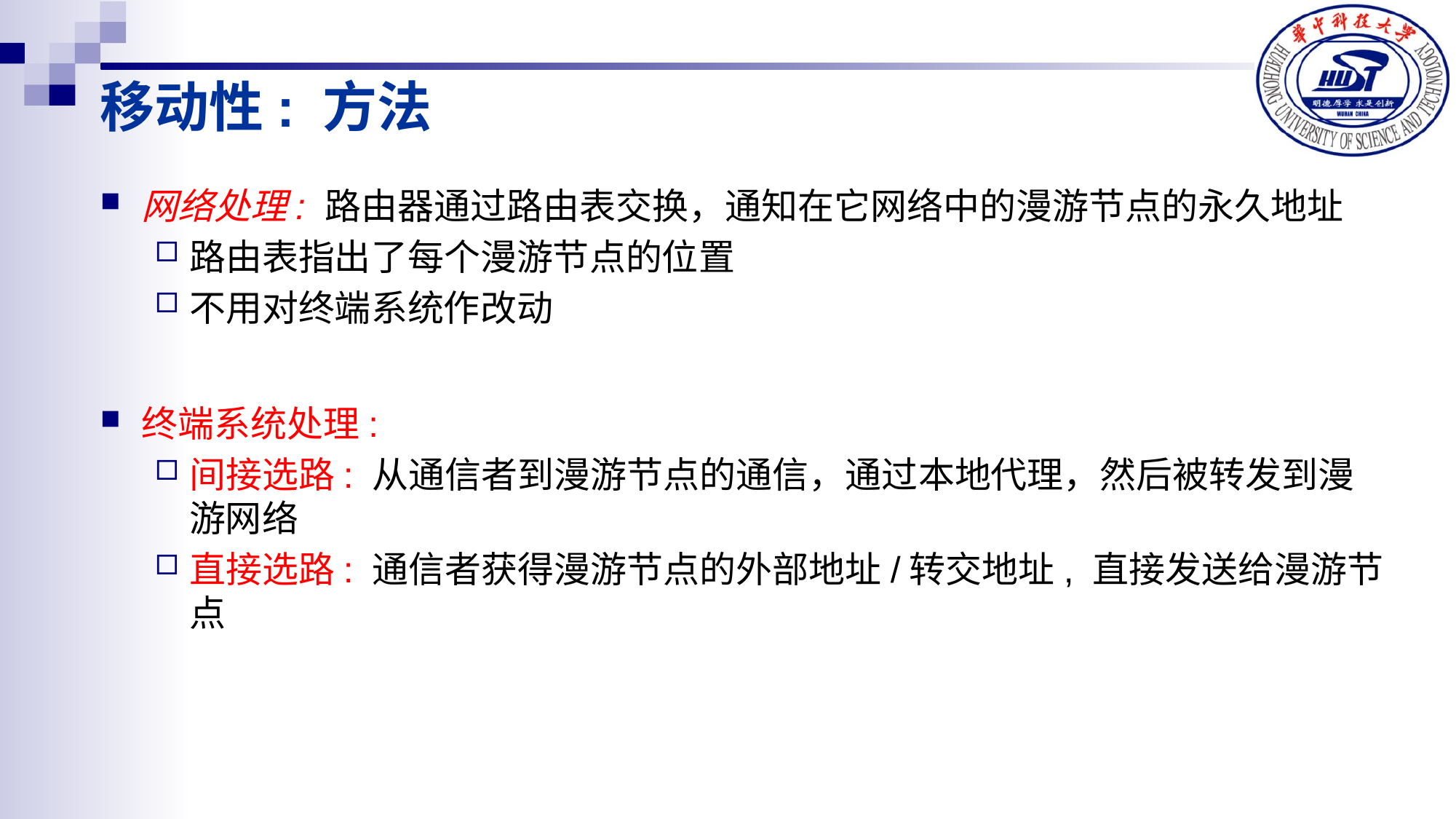

移动性: 方法
网络处理: 路由器通过路由表交换，通知在它网络中的漫游节点的永久地址
路由表指出了每个漫游节点的位置
不用对终端系统作改动

终端系统处理:
间接选路: 从通信者到漫游节点的通信，通过本地代理，然后被转发到漫游网络
直接选路: 通信者获得漫游节点的外部地址/转交地址, 直接发送给漫游节点
-63-